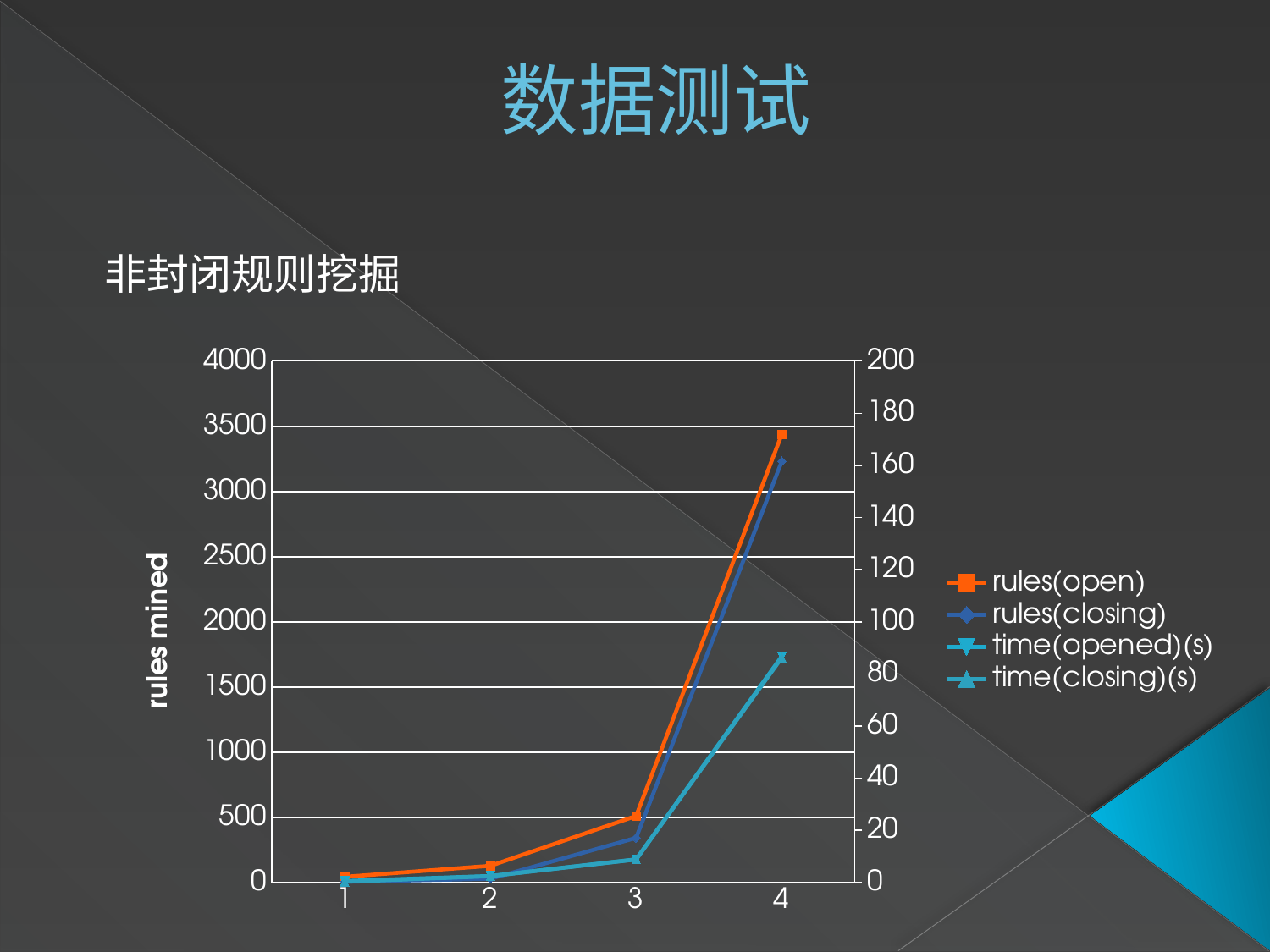

数据测试
非封闭规则挖掘

### Chart

| Category | rules(open) | rules(closing) | time(opened)(s) | time(closing)(s) |
|---|---|---|---|---|